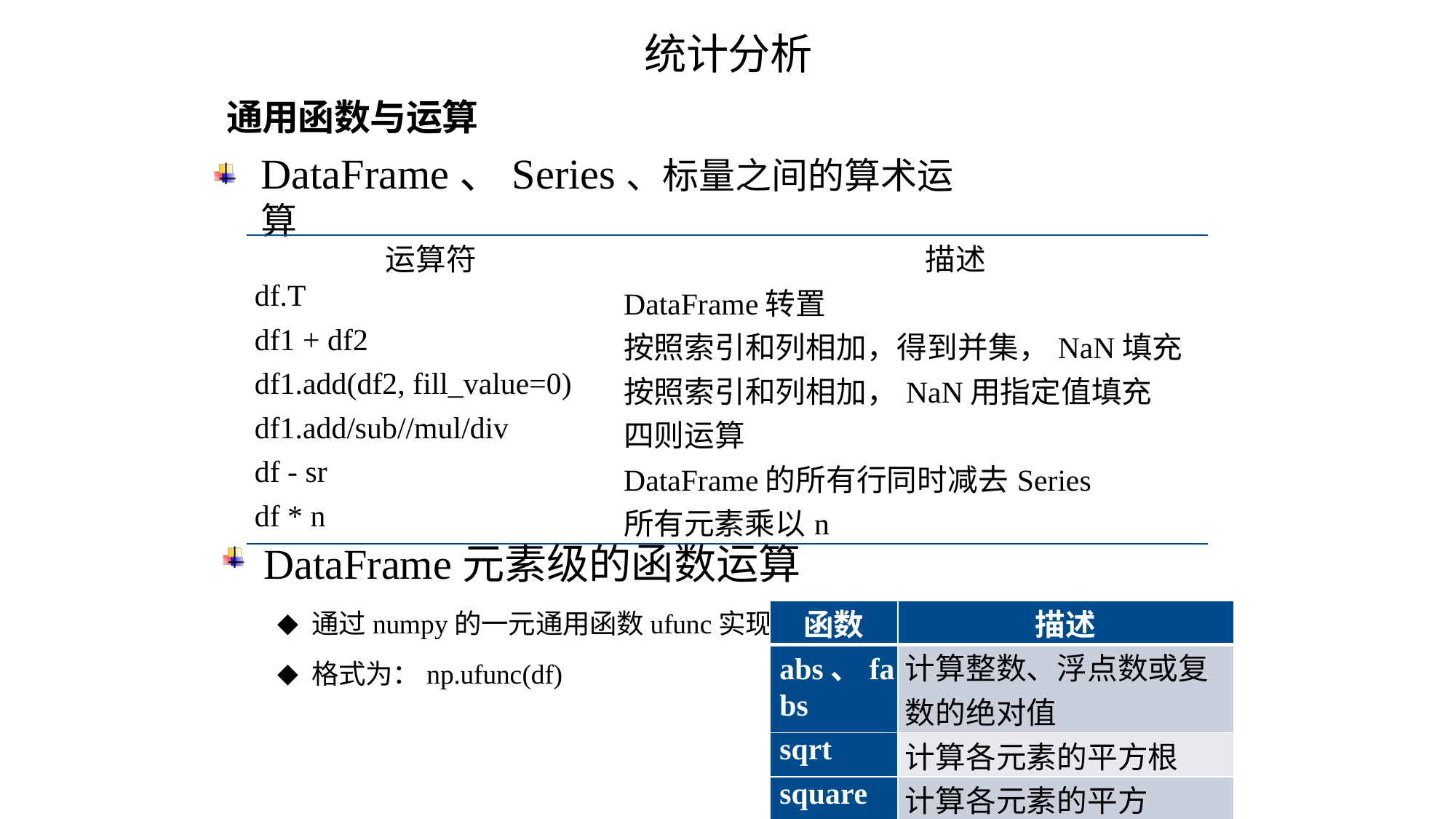

统计分析
# 通用函数与运算
DataFrame、Series、标量之间的算术运算

| 运算符 | 描述 |
| --- | --- |
| df.T | DataFrame转置 |
| df1 + df2 | 按照索引和列相加，得到并集，NaN填充 |
| df1.add(df2, fill\_value=0) | 按照索引和列相加，NaN用指定值填充 |
| df1.add/sub//mul/div | 四则运算 |
| df - sr | DataFrame的所有行同时减去Series |
| df \* n | 所有元素乘以n |
DataFrame元素级的函数运算

通过numpy的一元通用函数ufunc实现

格式为：np.ufunc(df)

| 函数 | 描述 |
| --- | --- |
| abs、fabs | 计算整数、浮点数或复数的绝对值 |
| sqrt | 计算各元素的平方根 |
| square | 计算各元素的平方 |
| exp | 计算各元素的指数 |